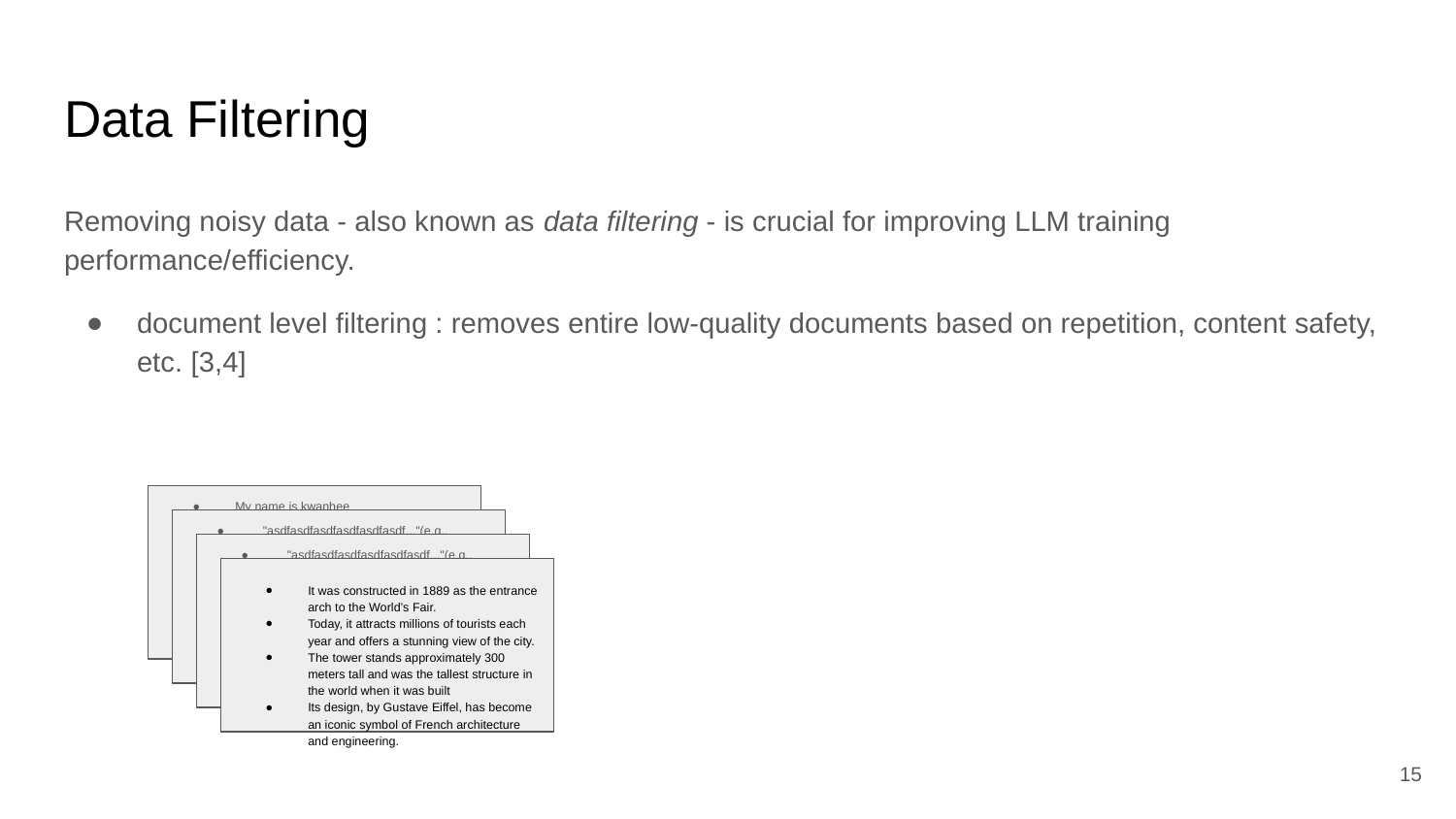

# Data Filtering

Removing noisy data - also known as data filtering - is crucial for improving LLM training performance/efficiency.
document level filtering : removes entire low-quality documents based on repetition, content safety, etc. [3,4]

My name is kwanhee
Hi this is kwanhee speaking
Deep learning is fun!
This article is about deep learning. Deep learning is a type of machine learning. Dee
오늘은 good day for learning! TensorFlowを使って..
i want  hefawef ew><<3 to fjweoifajwemn eat banana.
 "asdfasdfasdfasdfasdfasdf..."(e.g., keyboard mashing, filler content)
This article is about deep learning. Deep learning is a type of machine learning. Deep learning is…
오늘은 good day for learning! TensorFlowを使って..
i want  hefawef ew><<3 to fjweoifajwemn eat banana.
 "asdfasdfasdfasdfasdfasdf..."(e.g., keyboard mashing, filler content)
This article is about deep learning. Deep learning is a type of machine learning. Deep learning is…
오늘은 good day for learning! TensorFlowを使って..
i want  hefawef ew><<3 to fjweoifajwemn eat banana.
 "asdfasdfasdfasdfasdfasdf..."(e.g., keyboard mashing, filler content)
This article is about deep learning. Deep learning is a type of machine learning. Deep learning is…
오늘은 good day for learning! TensorFlowを使って..
i want  hefawef ew><<3 to fjweoifajwemn eat banana.

It was constructed in 1889 as the entrance arch to the World’s Fair.
Today, it attracts millions of tourists each year and offers a stunning view of the city.
The tower stands approximately 300 meters tall and was the tallest structure in the world when it was built
Its design, by Gustave Eiffel, has become an iconic symbol of French architecture and engineering.
15